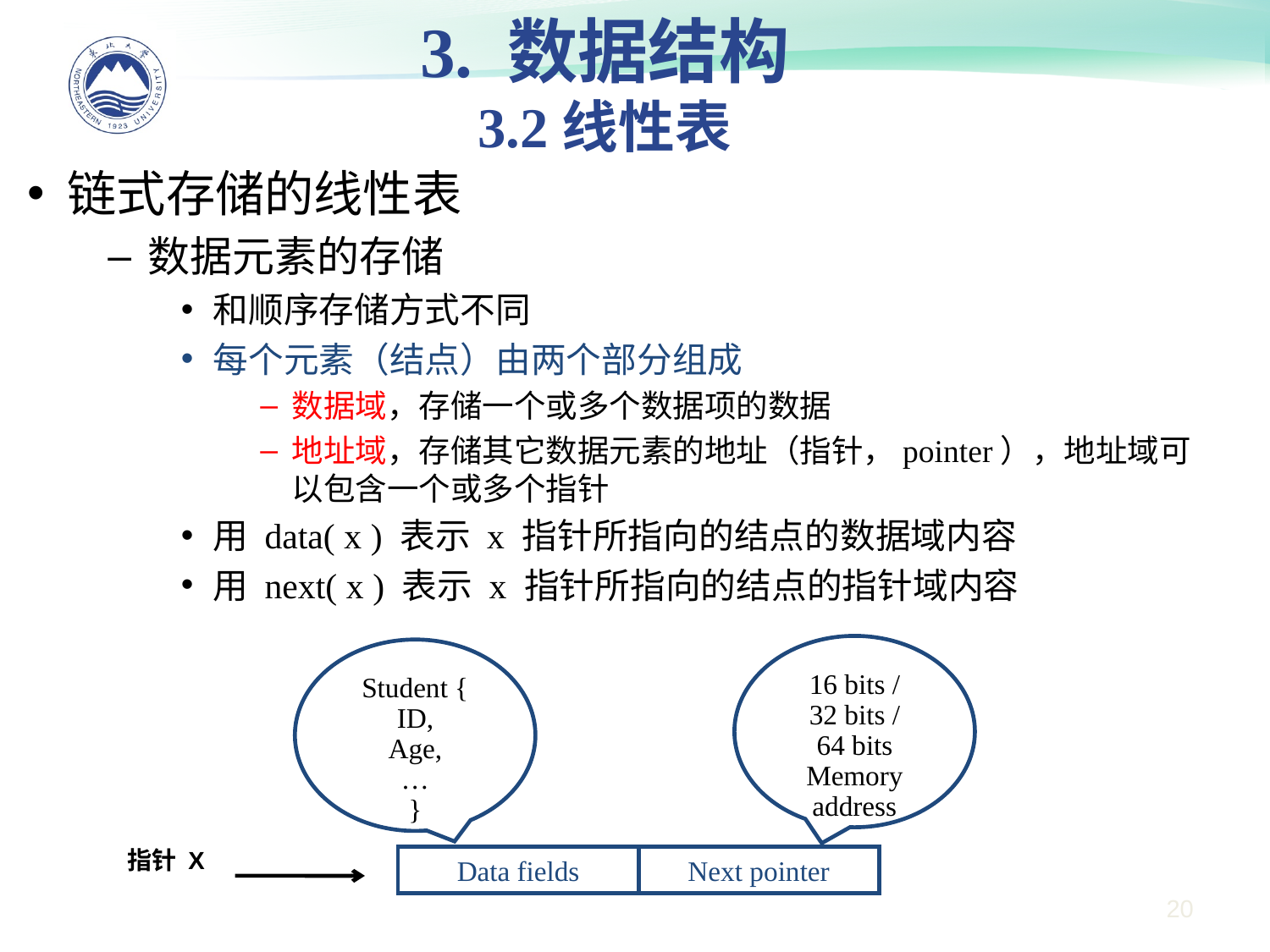

3. 数据结构
3.2线性表
链式存储的线性表
数据元素的存储
和顺序存储方式不同
每个元素（结点）由两个部分组成
数据域，存储一个或多个数据项的数据
地址域，存储其它数据元素的地址（指针，pointer），地址域可以包含一个或多个指针
用 data( x ) 表示 x 指针所指向的结点的数据域内容
用 next( x ) 表示 x 指针所指向的结点的指针域内容
16 bits /
32 bits /
64 bits
Memory
address
Student {
ID,
Age,
…
}
Data fields
Next pointer
指针 X

20